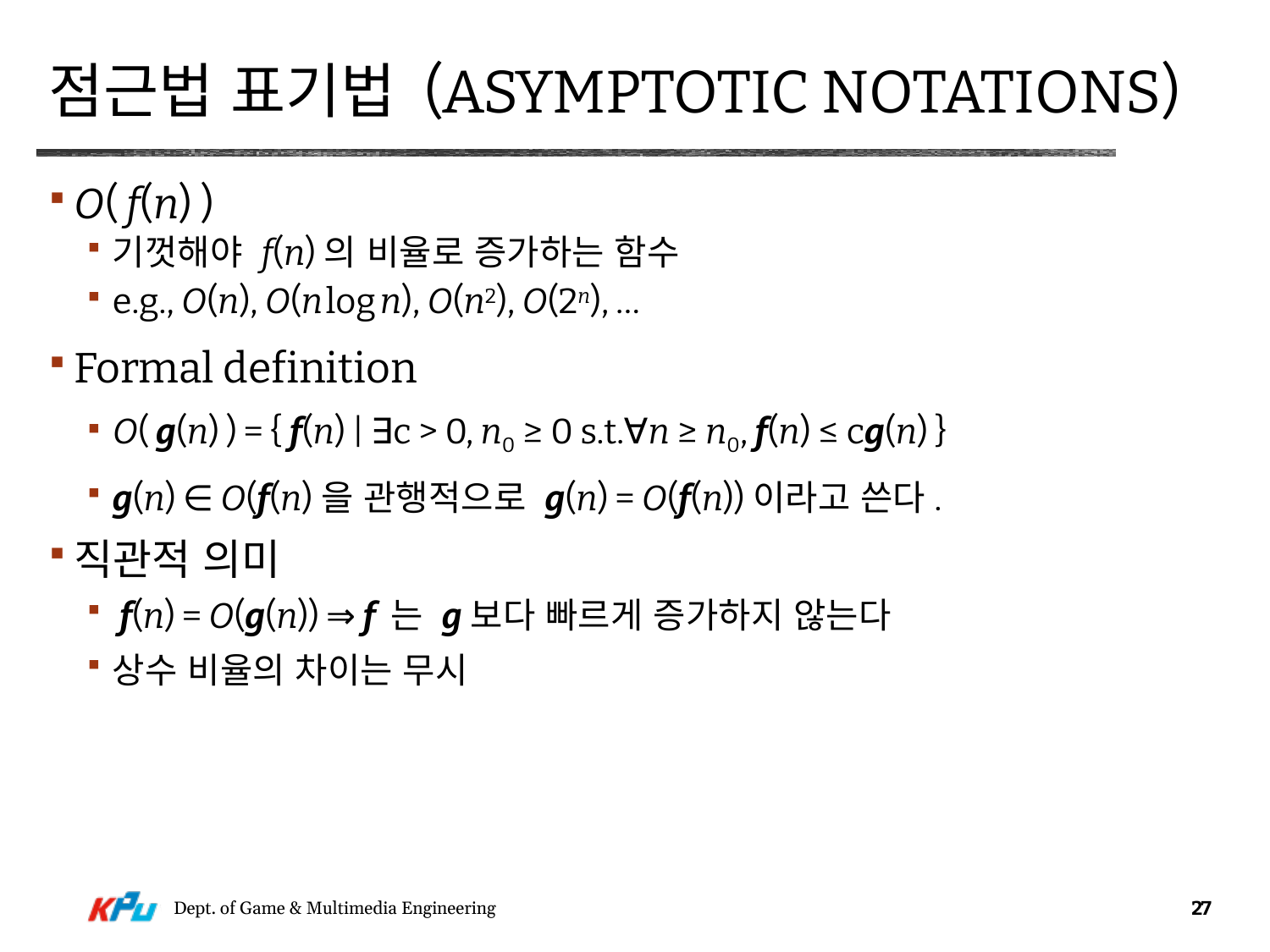

# 점근법 표기법 (Asymptotic Notations)
O( f(n) )
기껏해야 f(n)의 비율로 증가하는 함수
e.g., O(n), O(n log n), O(n2), O(2n), …
Formal definition
O( g(n) ) = { f(n) | ∃c > 0, n0 ≥ 0 s.t.∀n ≥ n0, f(n) ≤ cg(n) }
g(n) ∈ O(f(n)을 관행적으로 g(n) = O(f(n))이라고 쓴다.
직관적 의미
 f(n) = O(g(n)) ⇒ f 는 g보다 빠르게 증가하지 않는다
상수 비율의 차이는 무시

Dept. of Game & Multimedia Engineering
27